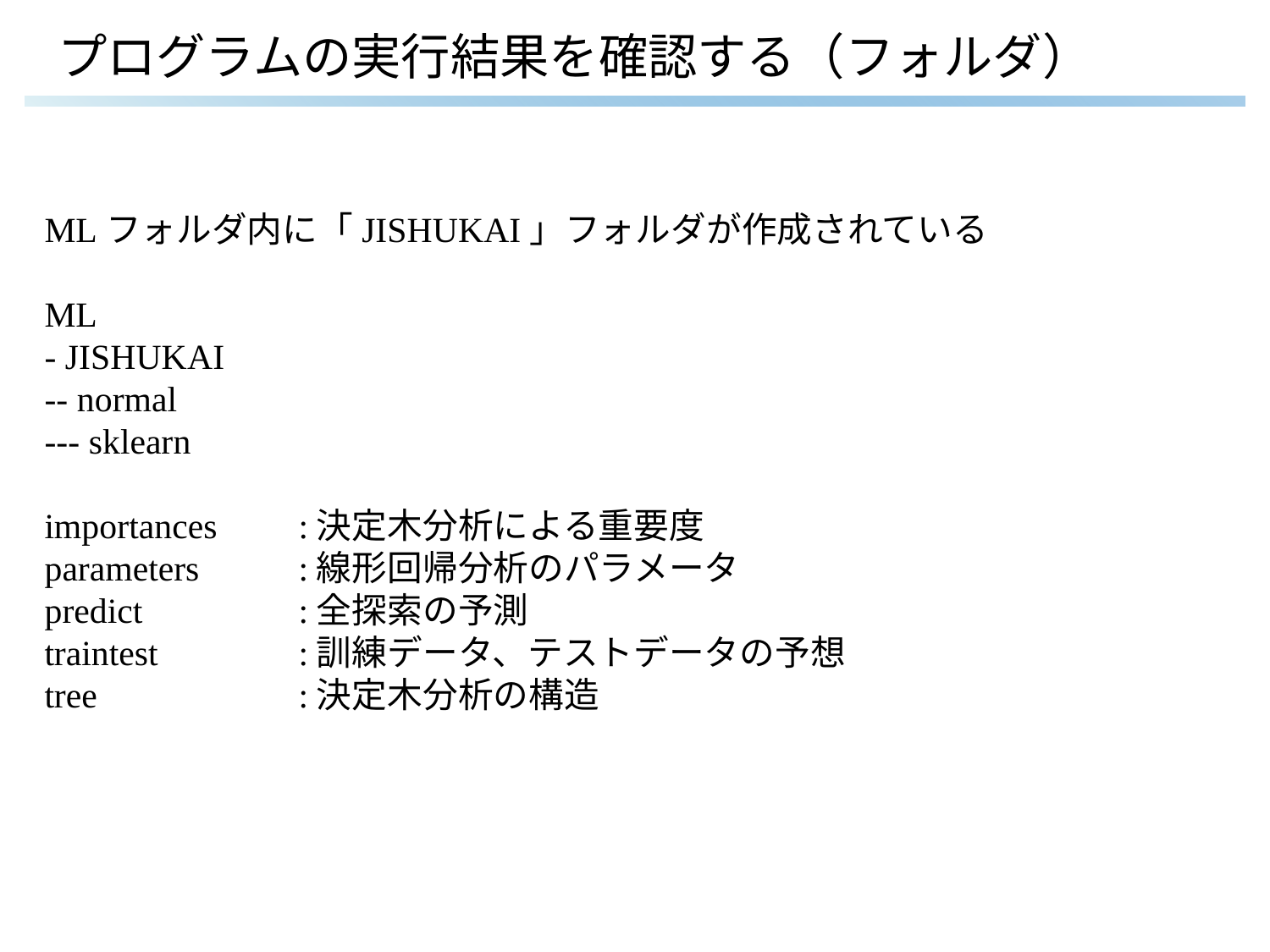

# プログラムの実行結果を確認する（フォルダ）
MLフォルダ内に「JISHUKAI」フォルダが作成されている

ML
- JISHUKAI
-- normal
--- sklearn

importances	:決定木分析による重要度
parameters	:線形回帰分析のパラメータ
predict		:全探索の予測
traintest		:訓練データ、テストデータの予想
tree		:決定木分析の構造